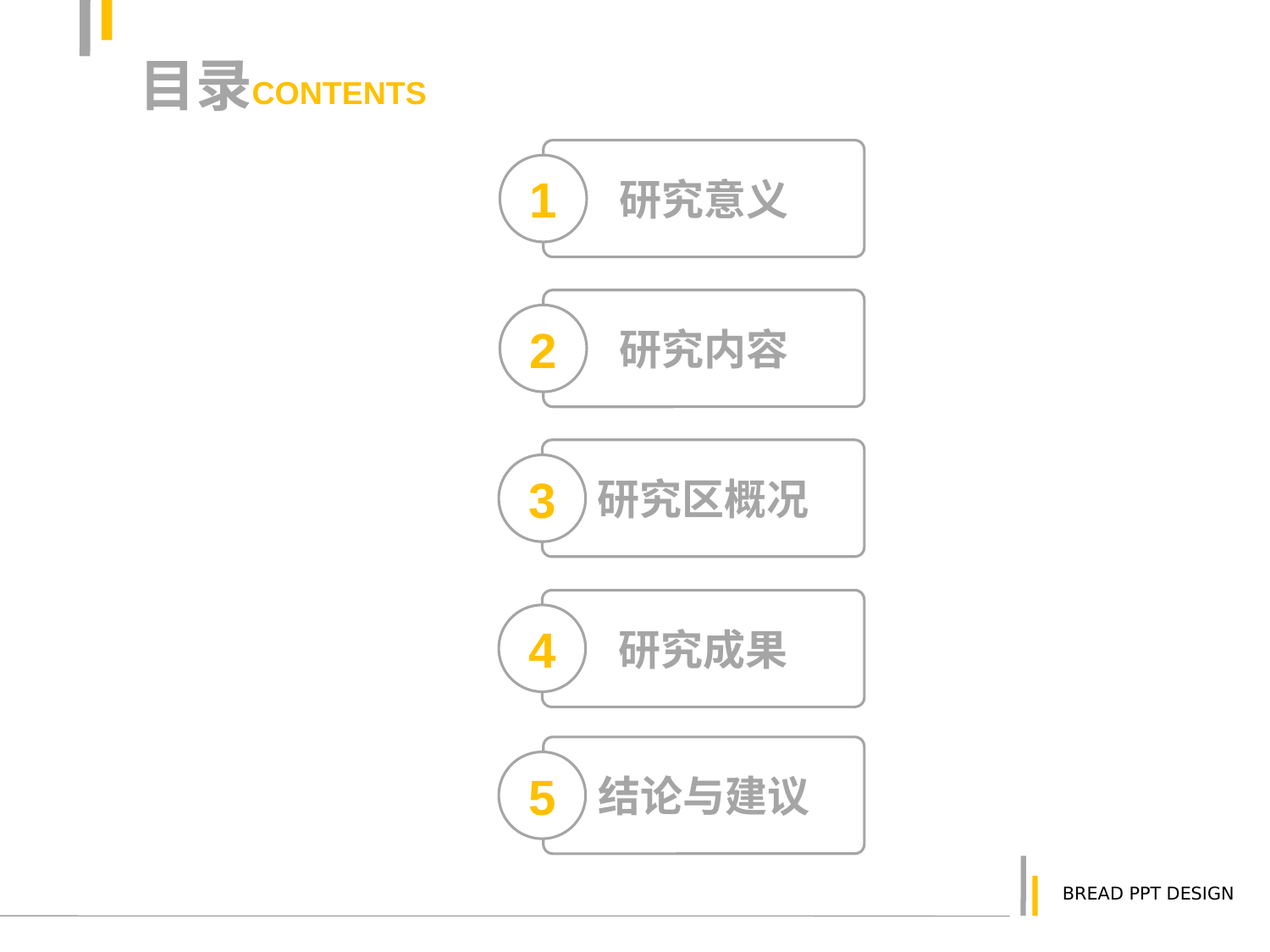

# 目录
CONTENTS
研究意义
1
研究内容
2
研究区概况
3
研究成果
4
结论与建议
5